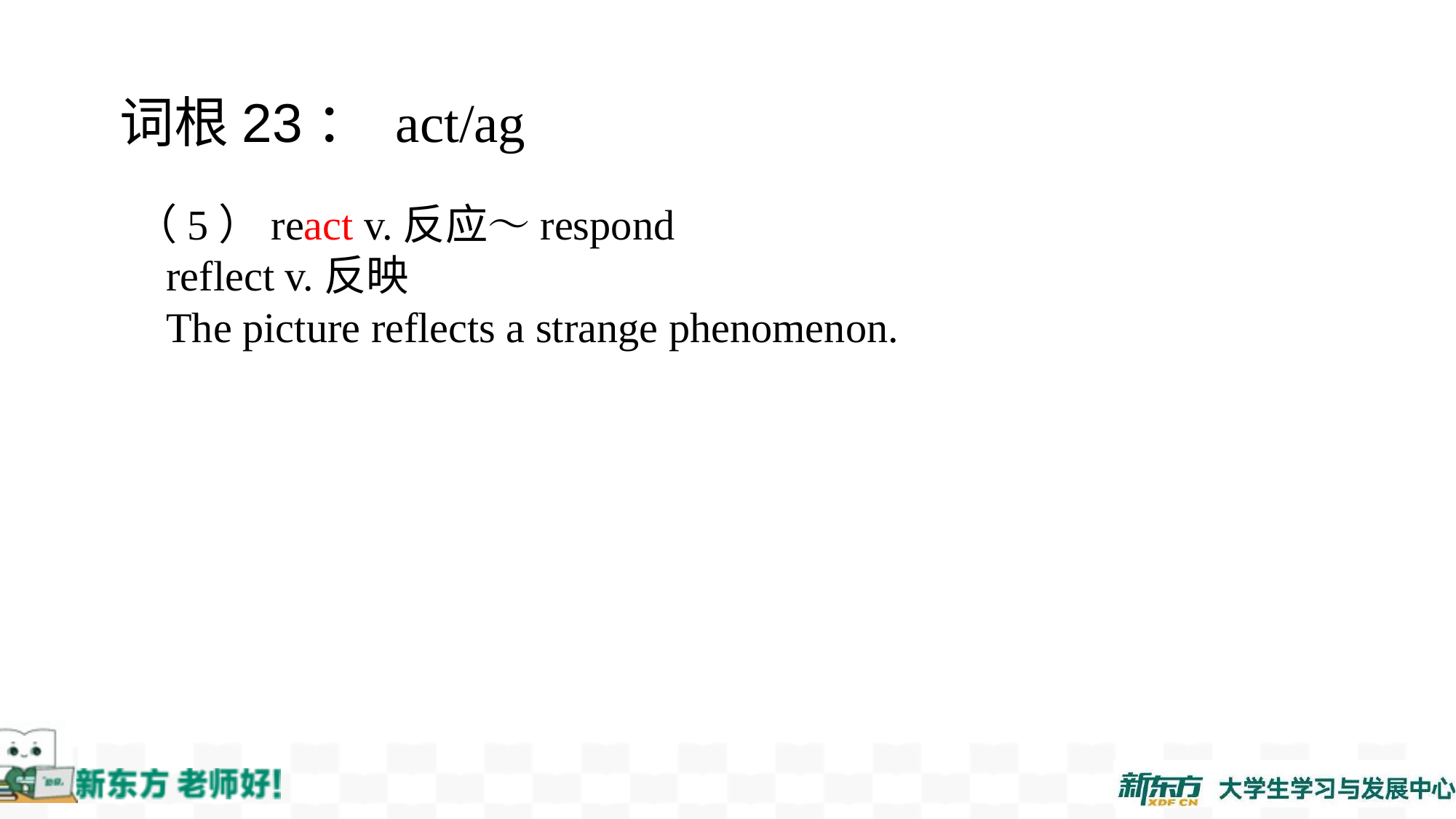

词根23： act/ag
（5）react v.反应～respond
   reflect v.反映
   The picture reflects a strange phenomenon.